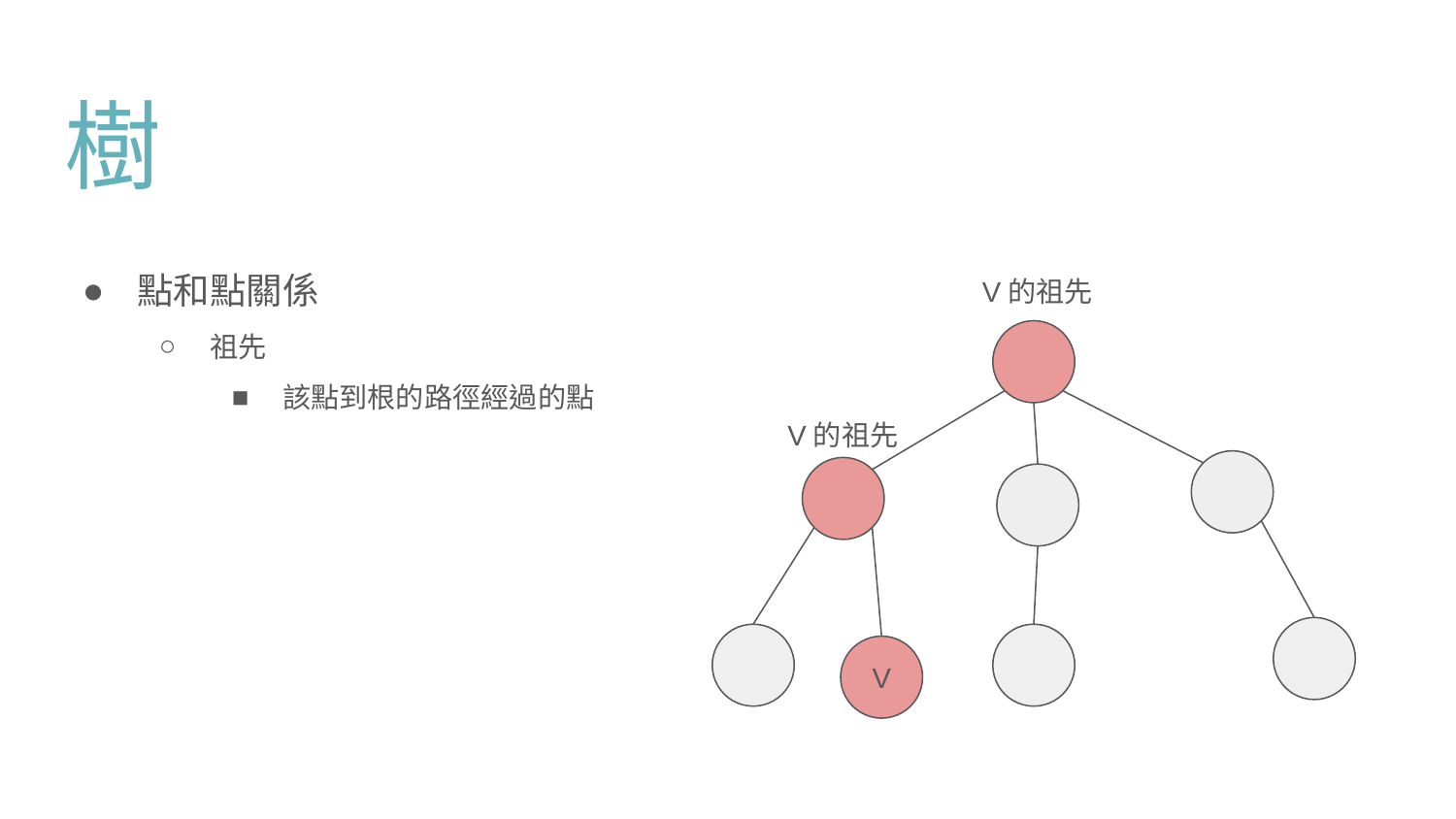

# 樹
點和點關係
祖先
該點到根的路徑經過的點
V的祖先

V的祖先

V